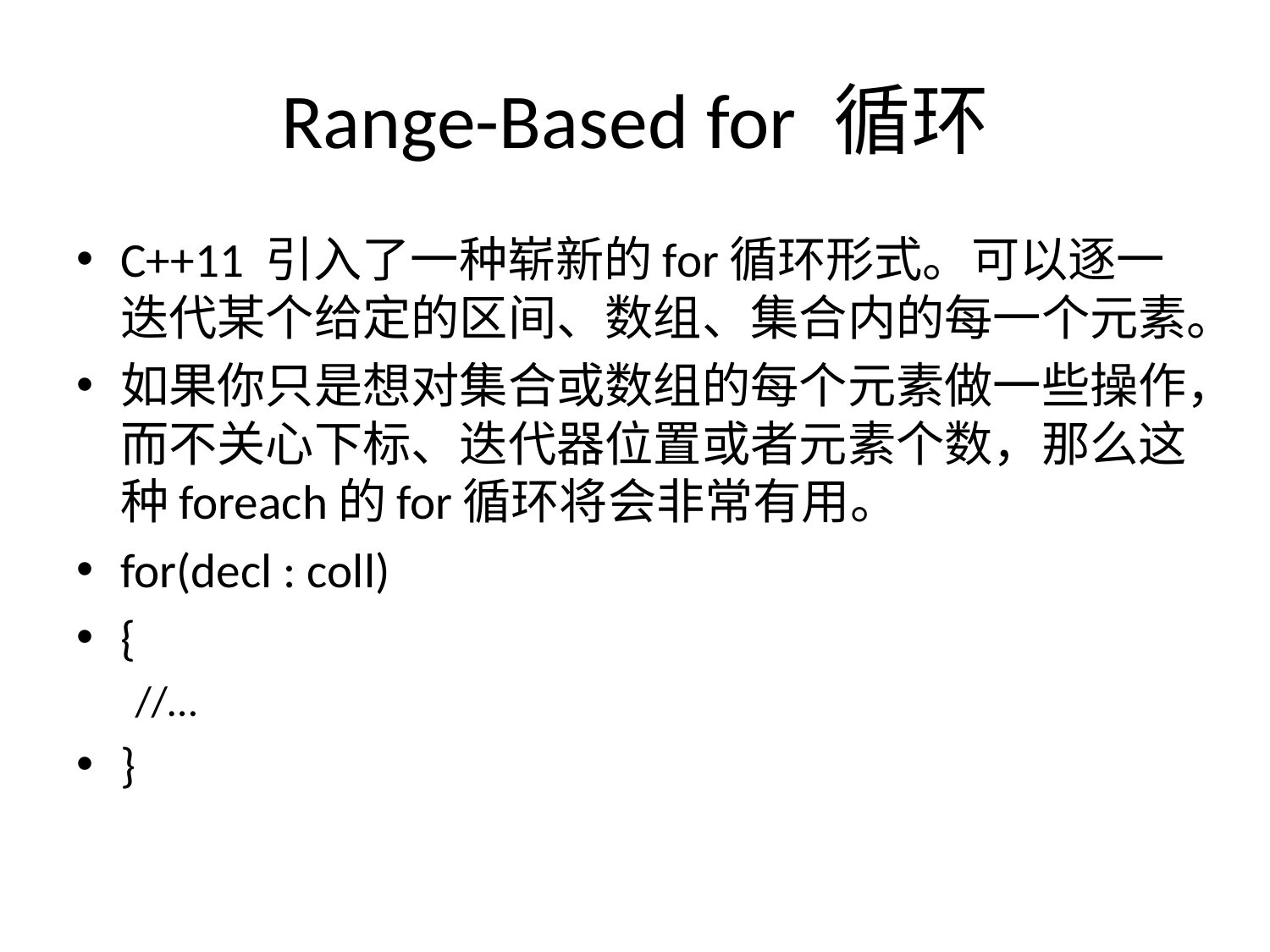

# Range-Based for 循环
C++11 引入了一种崭新的for循环形式。可以逐一迭代某个给定的区间、数组、集合内的每一个元素。
如果你只是想对集合或数组的每个元素做一些操作，而不关心下标、迭代器位置或者元素个数，那么这种foreach的for循环将会非常有用。
for(decl : coll)
{
	//…
}